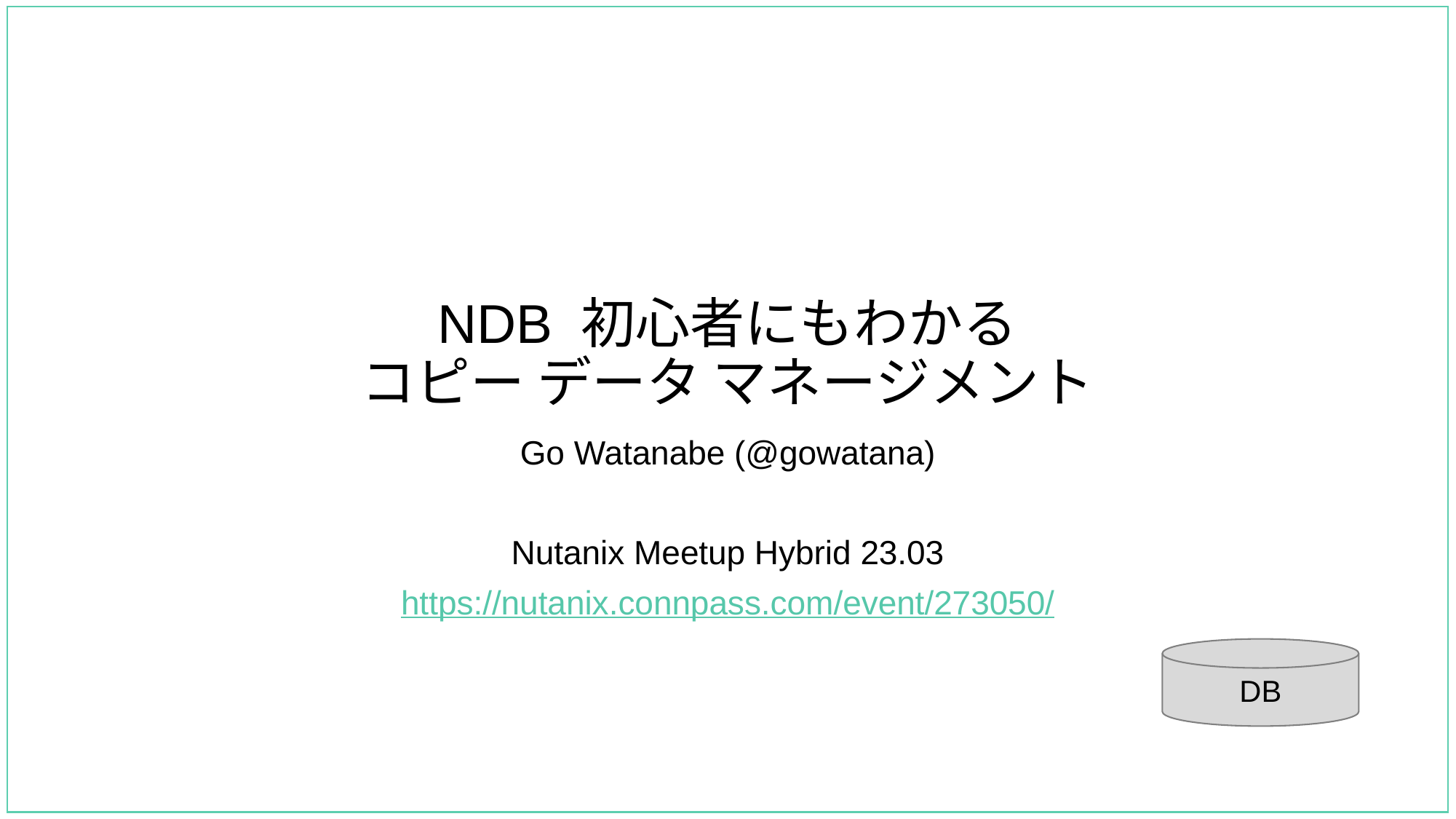

# NDB 初心者にもわかる コピー データ マネージメント
Go Watanabe (@gowatana)

Nutanix Meetup Hybrid 23.03
https://nutanix.connpass.com/event/273050/
DB